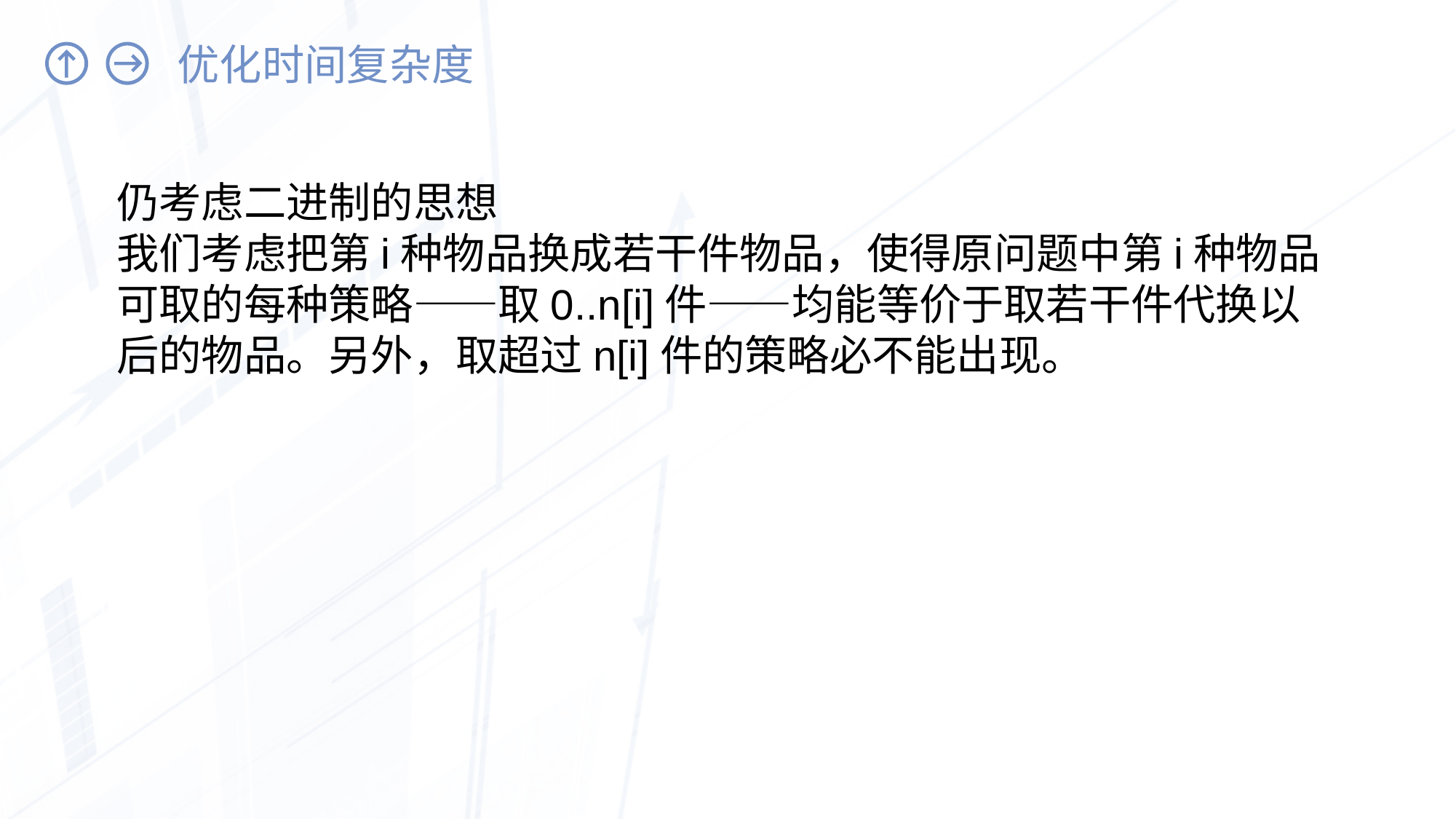

# 优化时间复杂度
仍考虑二进制的思想
我们考虑把第i种物品换成若干件物品，使得原问题中第i种物品可取的每种策略——取0..n[i]件——均能等价于取若干件代换以后的物品。另外，取超过n[i]件的策略必不能出现。